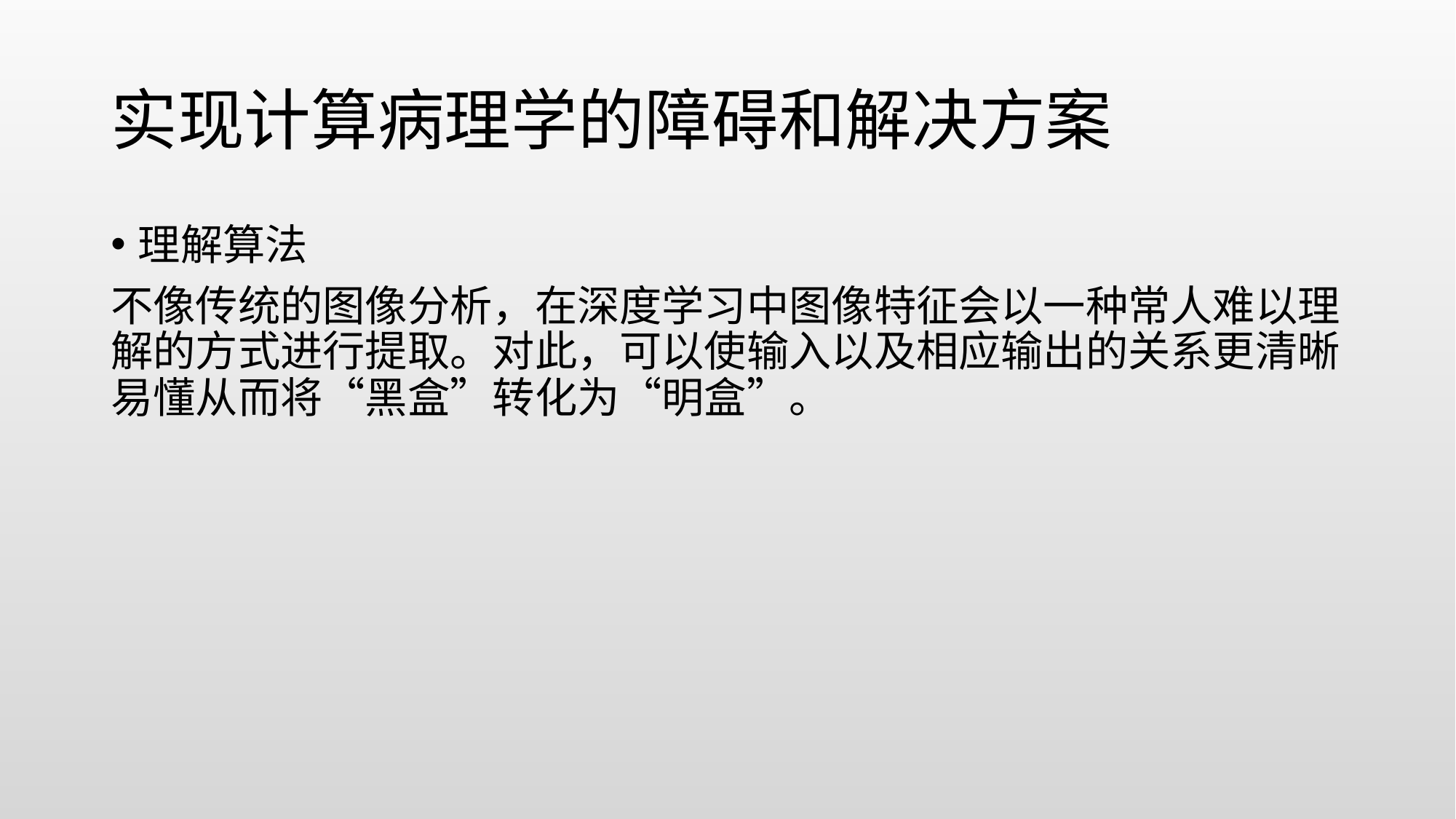

# 实现计算病理学的障碍和解决方案
理解算法
不像传统的图像分析，在深度学习中图像特征会以一种常人难以理解的方式进行提取。对此，可以使输入以及相应输出的关系更清晰易懂从而将“黑盒”转化为“明盒”。